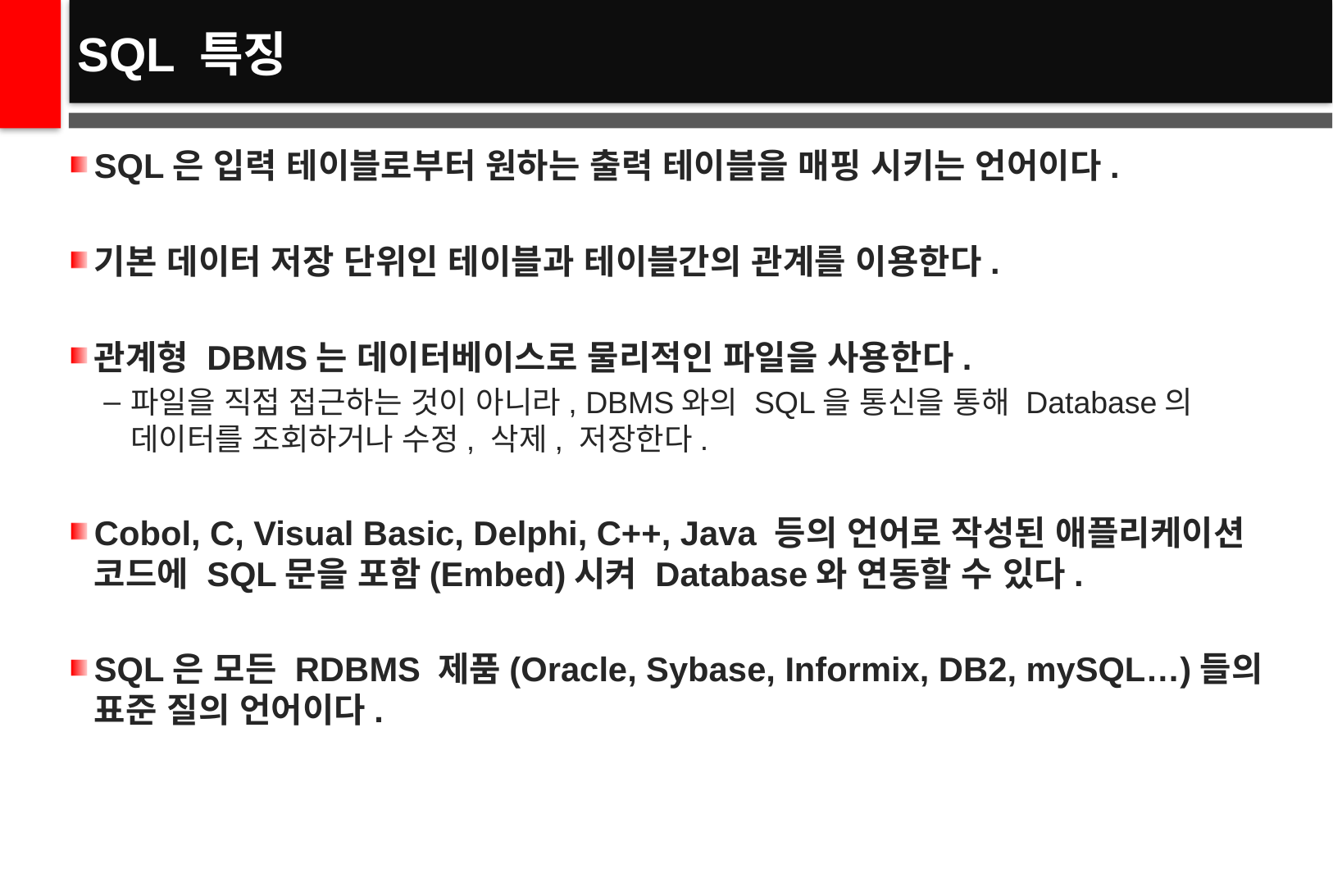

# SQL 특징
SQL은 입력 테이블로부터 원하는 출력 테이블을 매핑 시키는 언어이다.

기본 데이터 저장 단위인 테이블과 테이블간의 관계를 이용한다.

관계형 DBMS는 데이터베이스로 물리적인 파일을 사용한다.
파일을 직접 접근하는 것이 아니라, DBMS와의 SQL을 통신을 통해 Database의
데이터를 조회하거나 수정, 삭제, 저장한다.

Cobol, C, Visual Basic, Delphi, C++, Java 등의 언어로 작성된 애플리케이션 코드에 SQL문을 포함(Embed)시켜 Database와 연동할 수 있다.

SQL은 모든 RDBMS 제품(Oracle, Sybase, Informix, DB2, mySQL…)들의 표준 질의 언어이다.